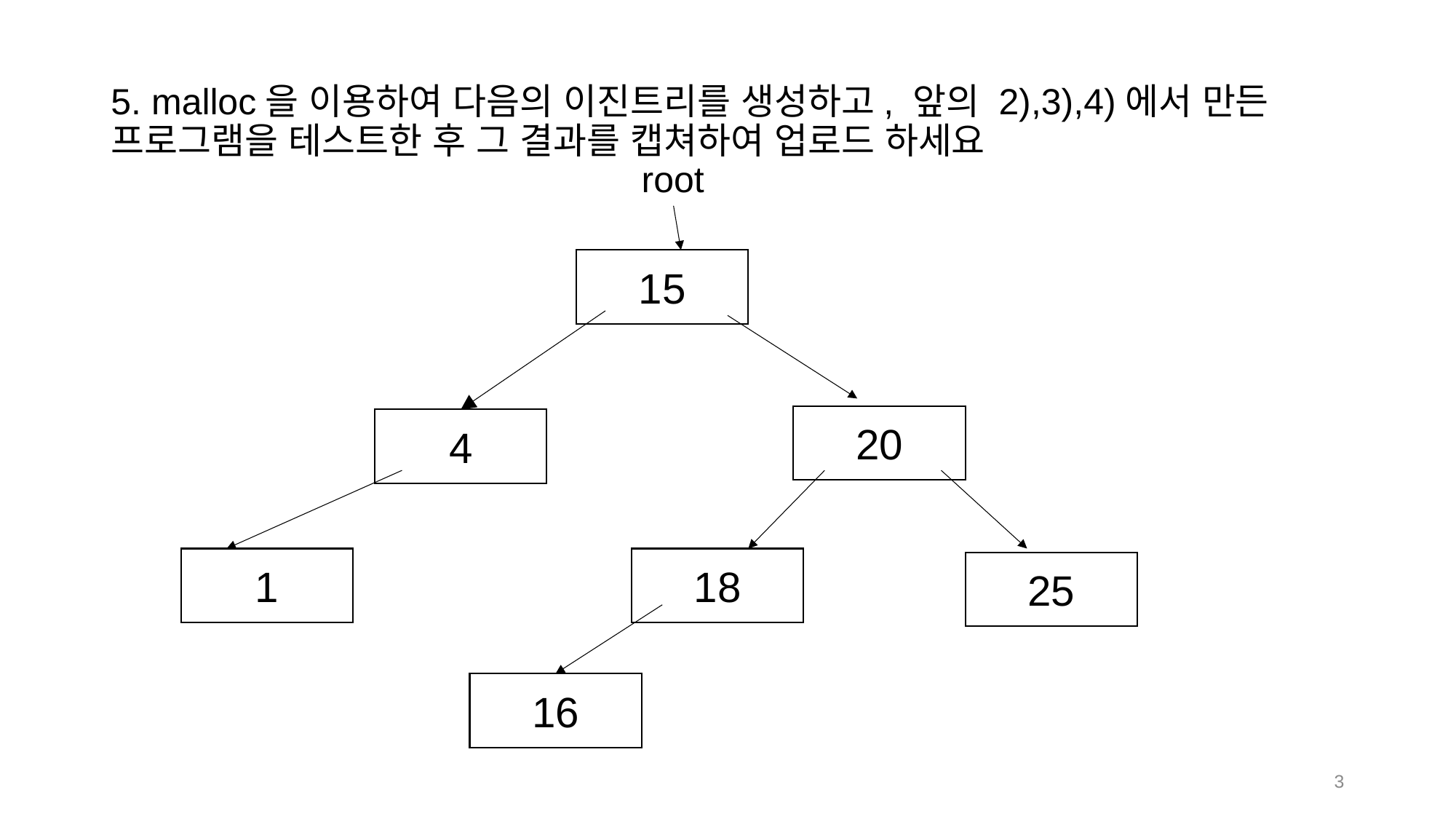

# 5. malloc을 이용하여 다음의 이진트리를 생성하고, 앞의 2),3),4)에서 만든 프로그램을 테스트한 후 그 결과를 캡쳐하여 업로드 하세요
root
15
20
4
1
18
25
16
3